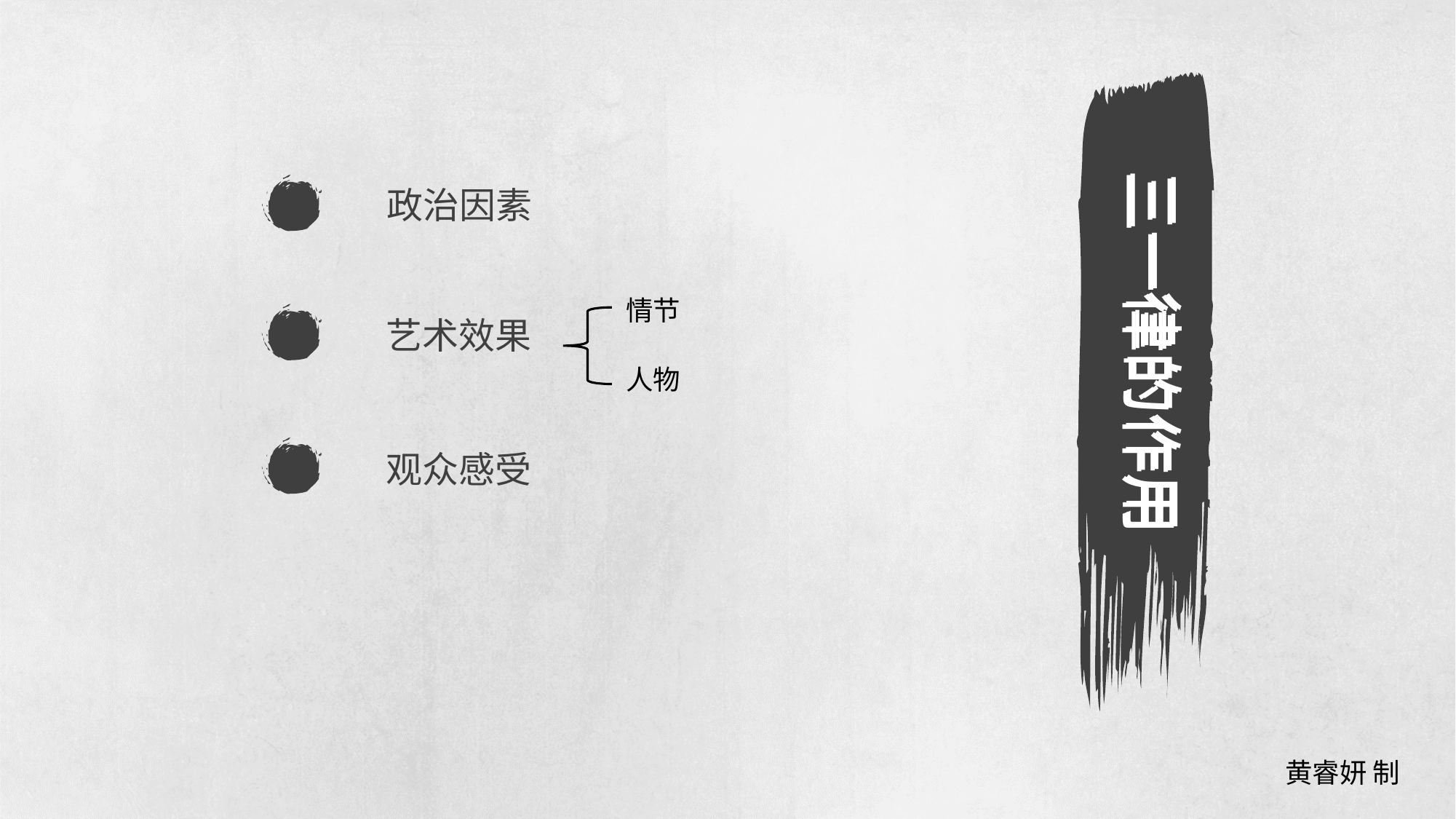

三一律的作用
三一律的作用

政治因素
情节

艺术效果

人物

观众感受
黄睿妍 制